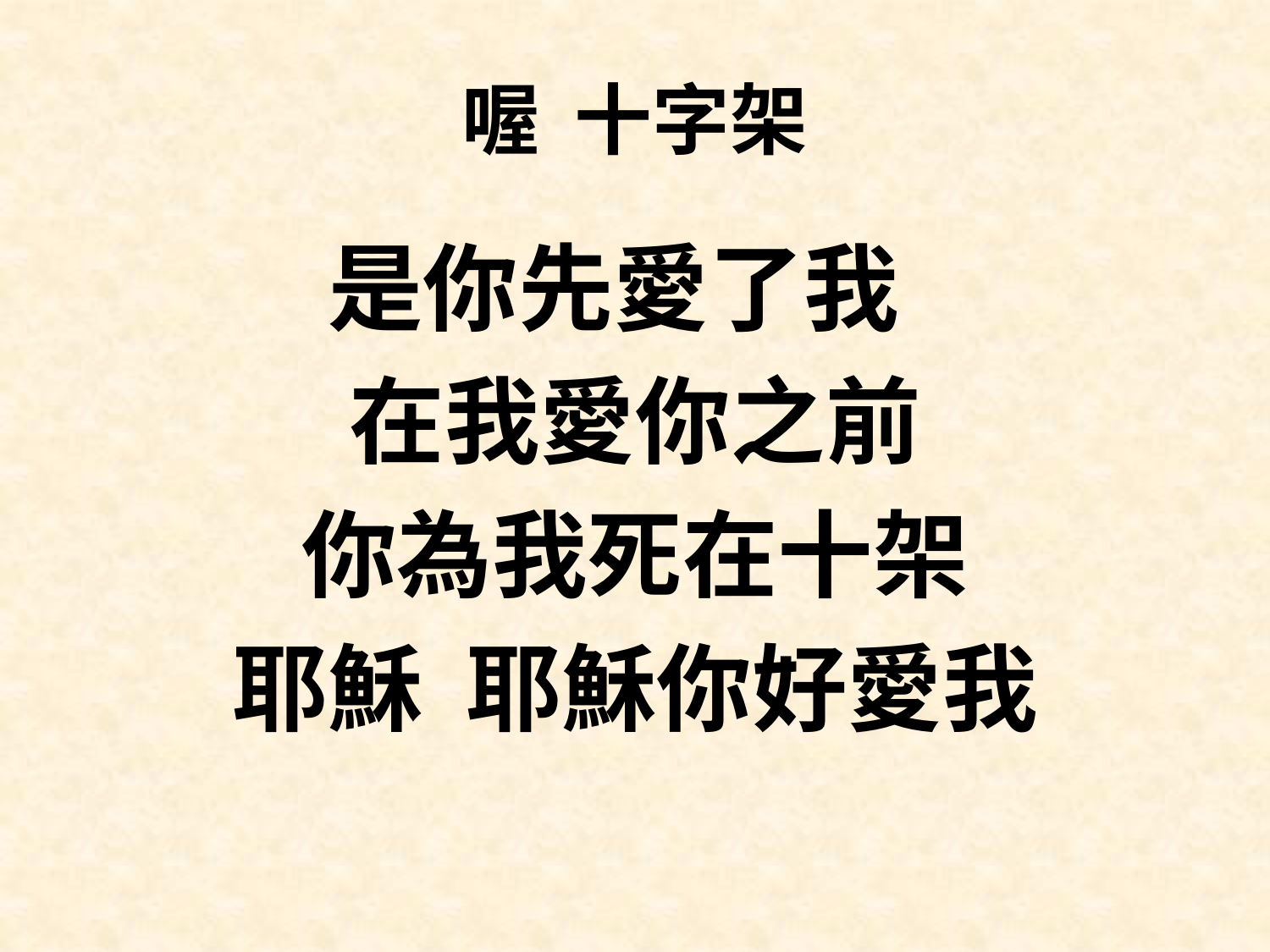

# 喔  十字架
是你先愛了我
在我愛你之前
你為我死在十架
耶穌  耶穌你好愛我